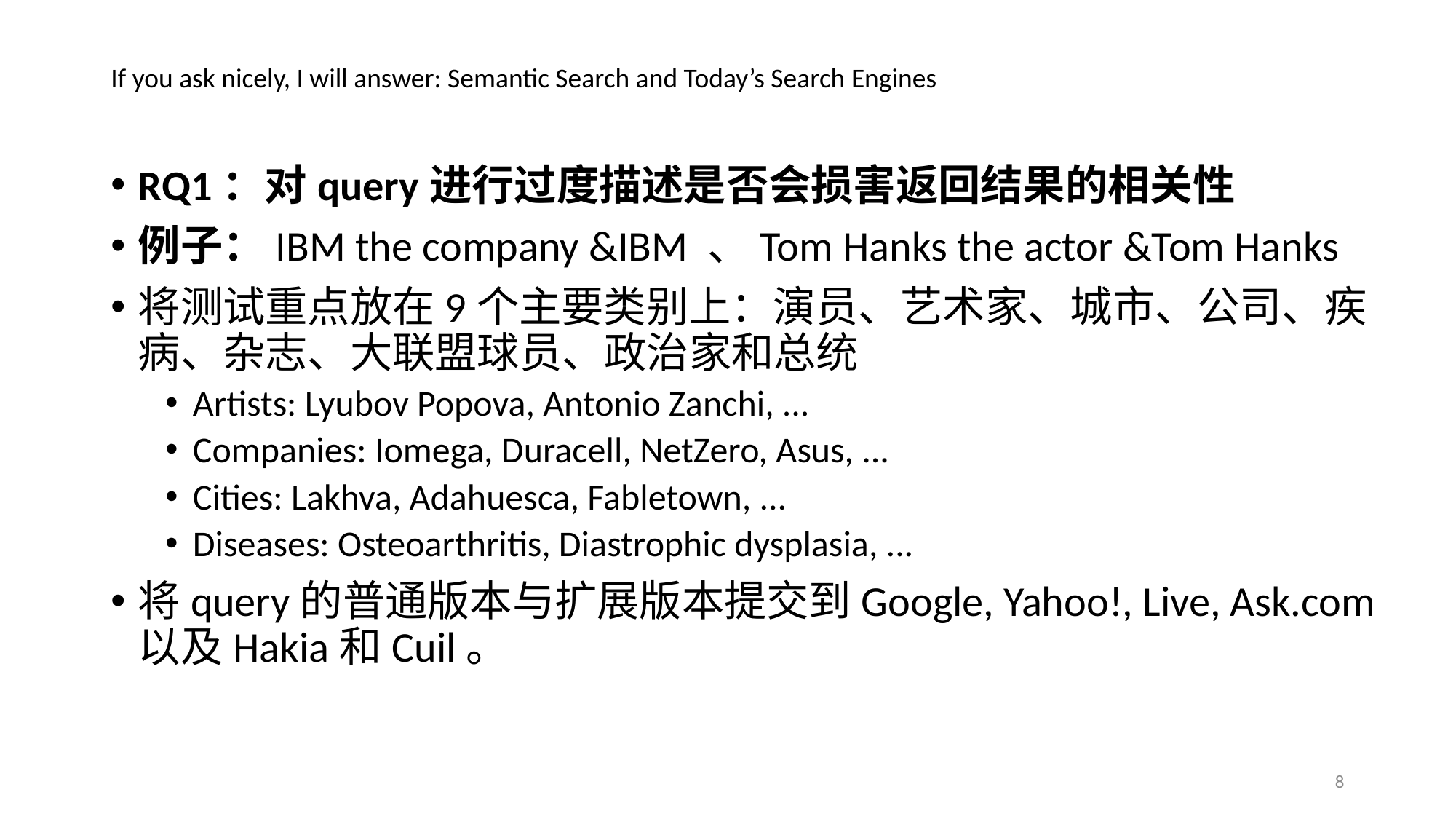

# If you ask nicely, I will answer: Semantic Search and Today’s Search Engines
RQ1：对query进行过度描述是否会损害返回结果的相关性
例子：IBM the company &IBM 、Tom Hanks the actor &Tom Hanks
将测试重点放在9个主要类别上：演员、艺术家、城市、公司、疾病、杂志、大联盟球员、政治家和总统
Artists: Lyubov Popova, Antonio Zanchi, ...
Companies: Iomega, Duracell, NetZero, Asus, ...
Cities: Lakhva, Adahuesca, Fabletown, ...
Diseases: Osteoarthritis, Diastrophic dysplasia, ...
将query的普通版本与扩展版本提交到Google, Yahoo!, Live, Ask.com 以及Hakia和Cuil。

8